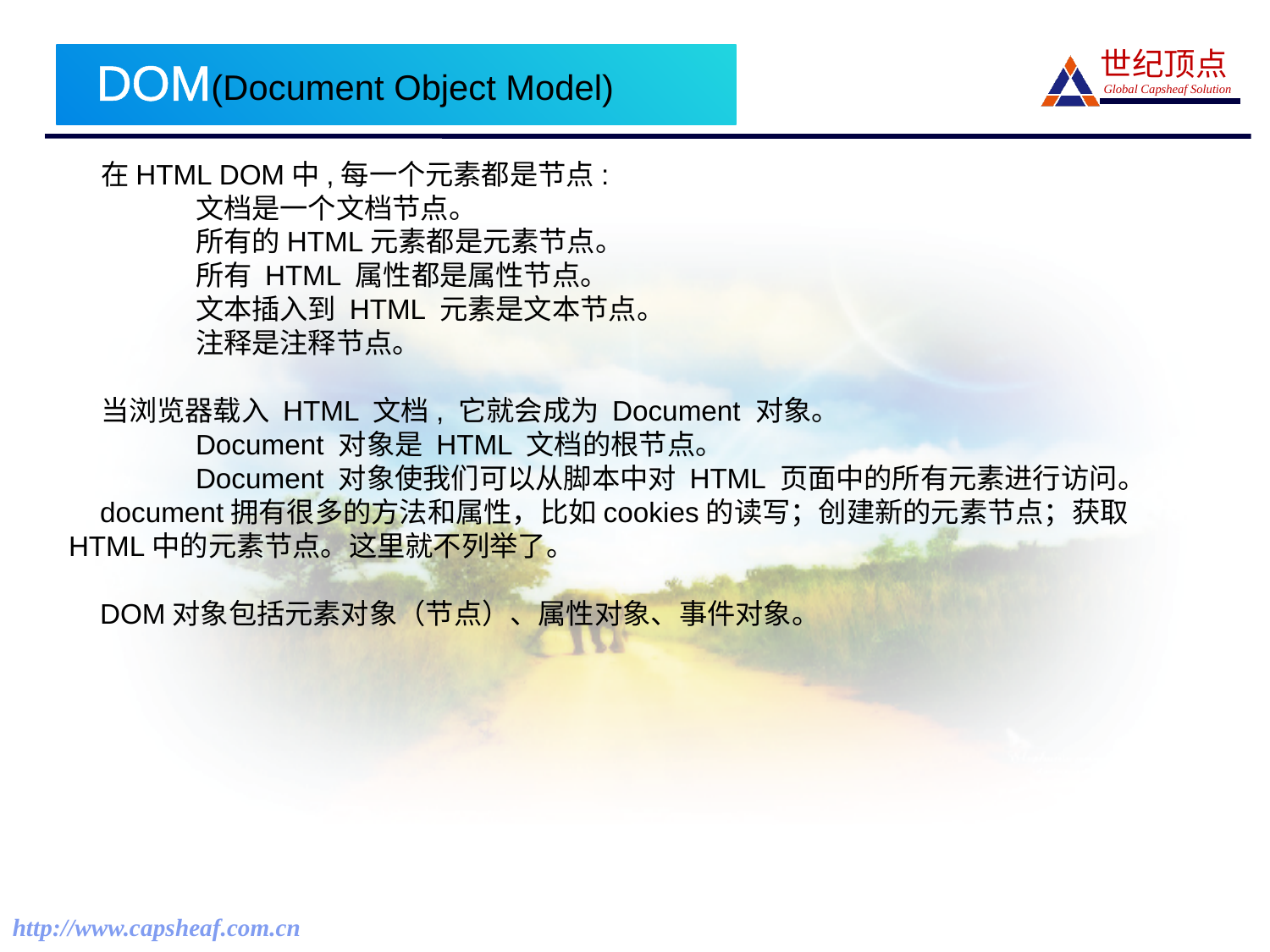

DOM(Document Object Model)
    在HTML DOM中,每一个元素都是节点:
	文档是一个文档节点。
	所有的HTML元素都是元素节点。
	所有 HTML 属性都是属性节点。
	文本插入到 HTML 元素是文本节点。
	注释是注释节点。

    当浏览器载入 HTML 文档, 它就会成为 Document 对象。
	Document 对象是 HTML 文档的根节点。
	Document 对象使我们可以从脚本中对 HTML 页面中的所有元素进行访问。
    document拥有很多的方法和属性，比如cookies的读写；创建新的元素节点；获取HTML中的元素节点。这里就不列举了。

    DOM对象包括元素对象（节点）、属性对象、事件对象。